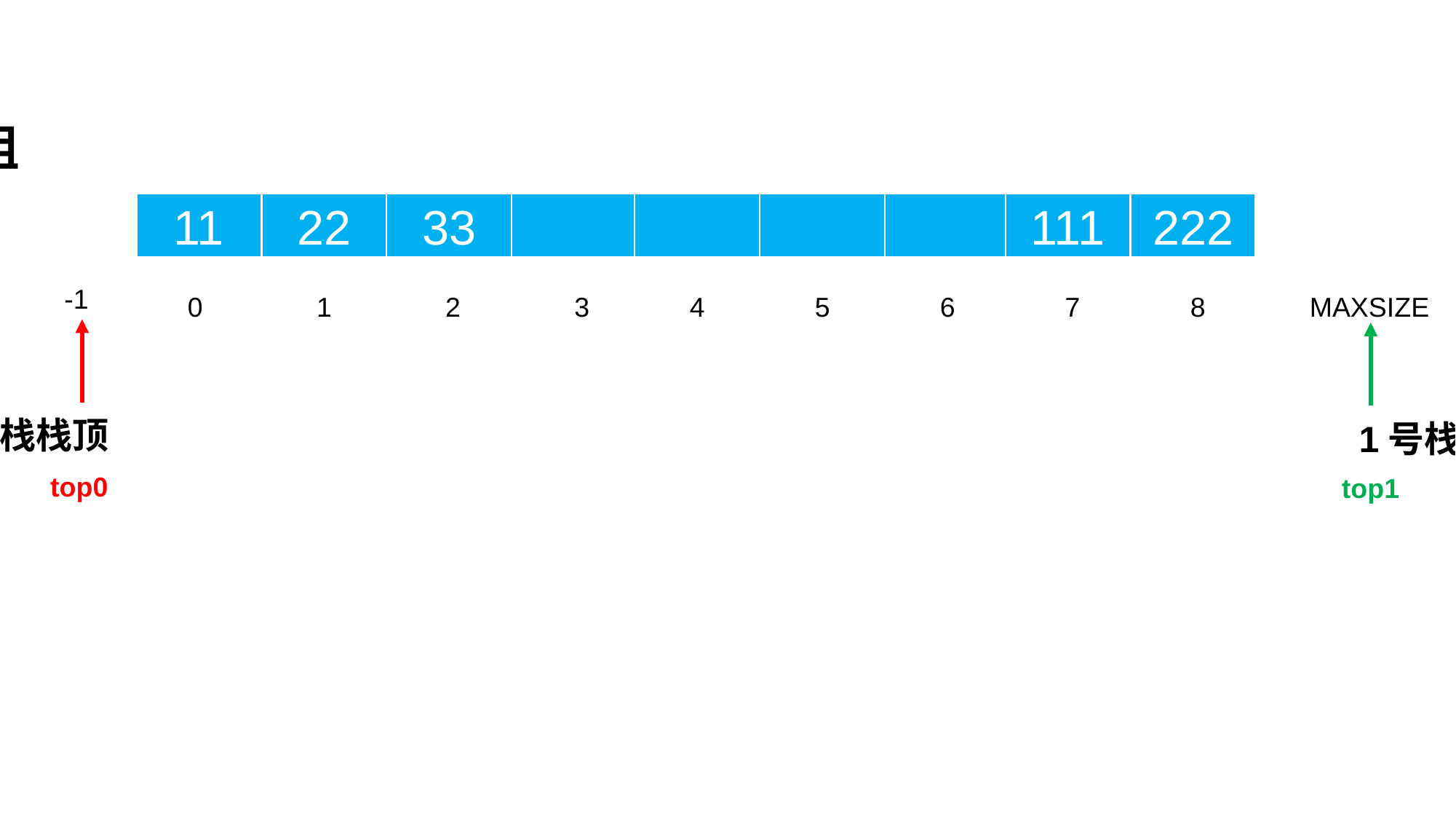

共享栈数组
11
22
33

111
222
-1
0
1
2
3
4
5
6
7
8
MAXSIZE
0号栈栈顶
1号栈栈顶
top0
top1